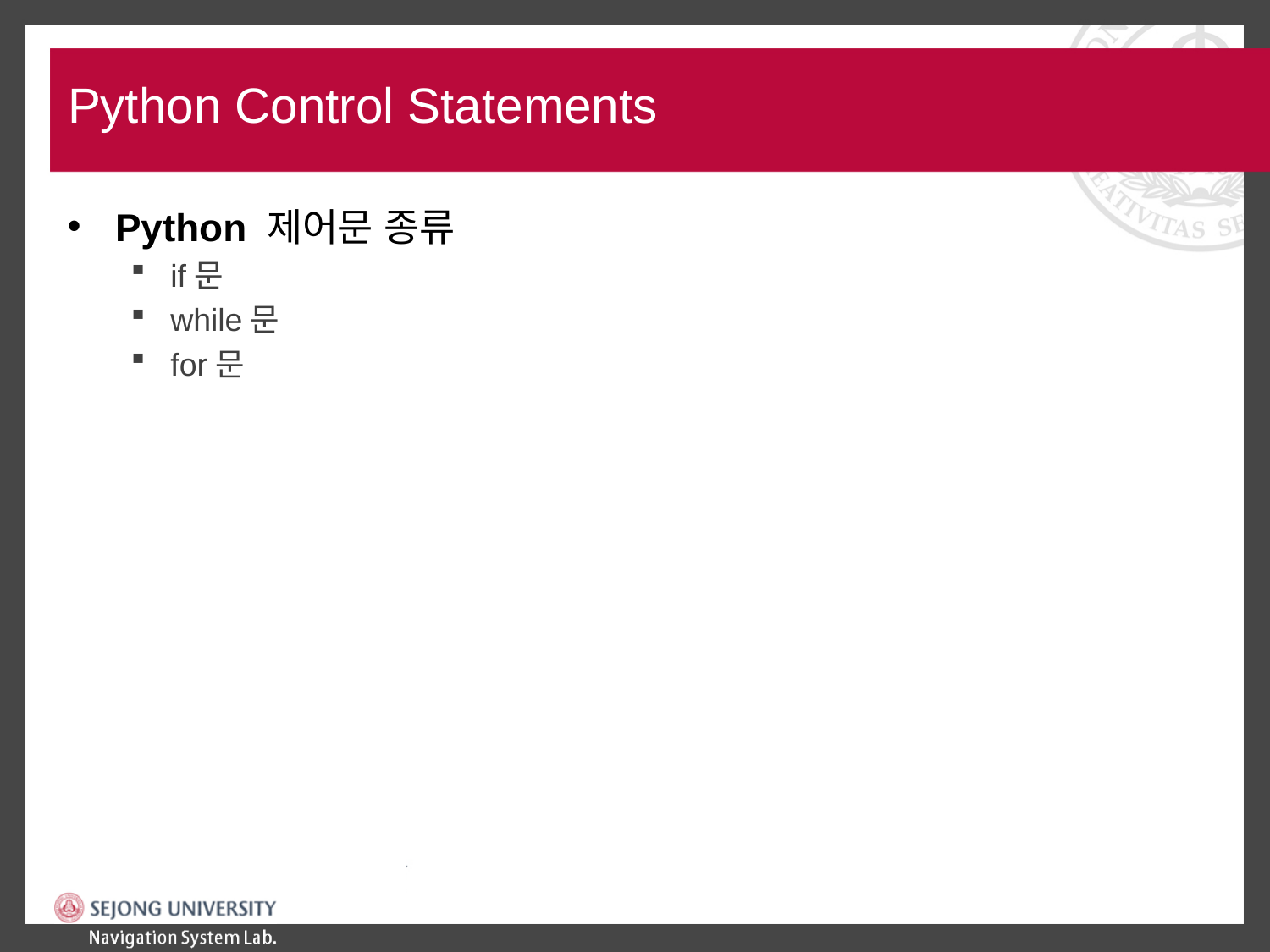

# Python Control Statements
Python 제어문 종류
if문
while문
for문